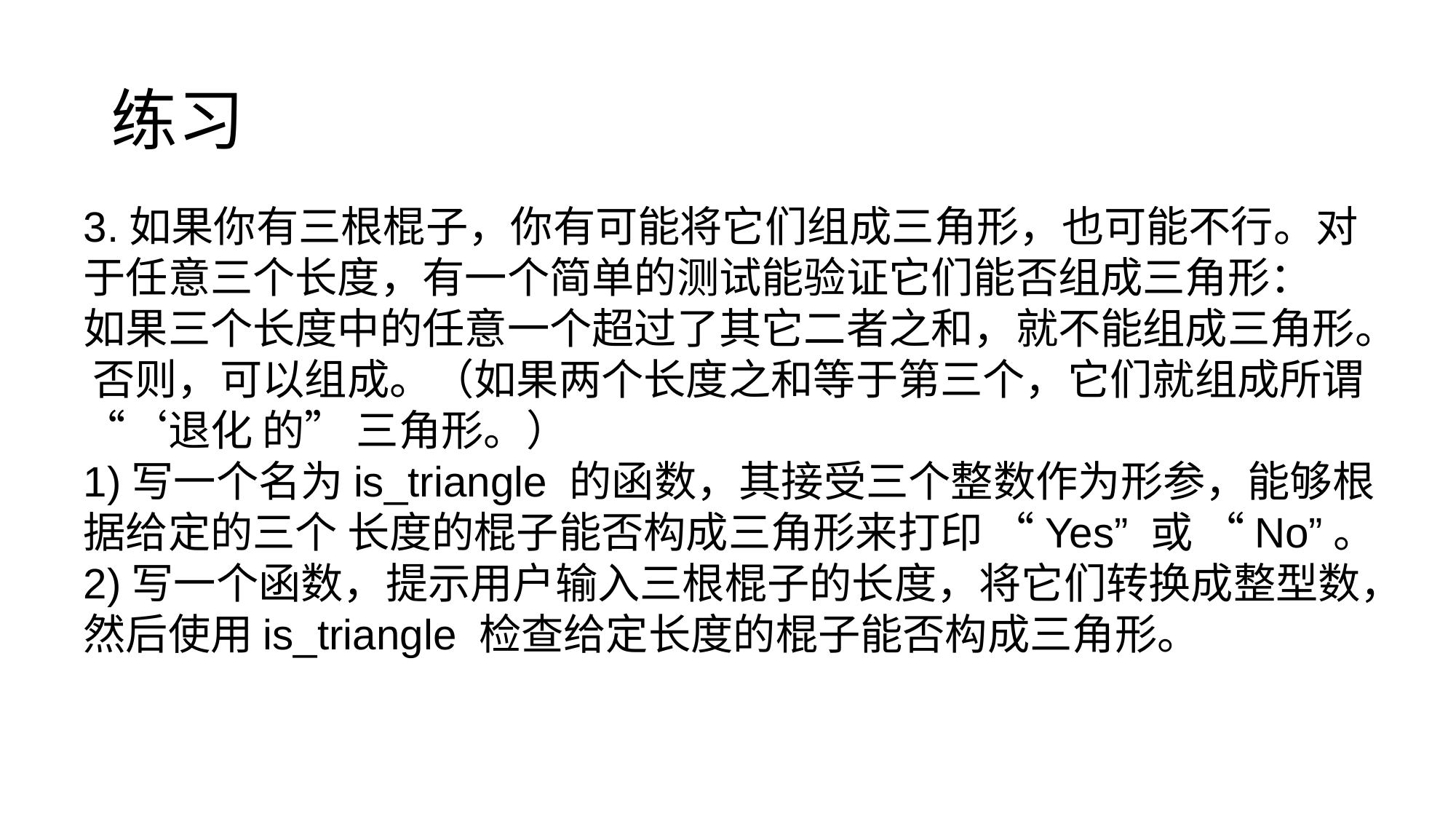

# 练习
3.如果你有三根棍子，你有可能将它们组成三角形，也可能不行。对于任意三个长度，有一个简单的测试能验证它们能否组成三角形：
如果三个长度中的任意一个超过了其它二者之和，就不能组成三角形。 否则，可以组成。（如果两个长度之和等于第三个，它们就组成所谓 “‘退化 的” 三角形。）
1)写一个名为is_triangle 的函数，其接受三个整数作为形参，能够根据给定的三个 长度的棍子能否构成三角形来打印 “Yes” 或 “No”。
2)写一个函数，提示用户输入三根棍子的长度，将它们转换成整型数，然后使用is_triangle 检查给定长度的棍子能否构成三角形。